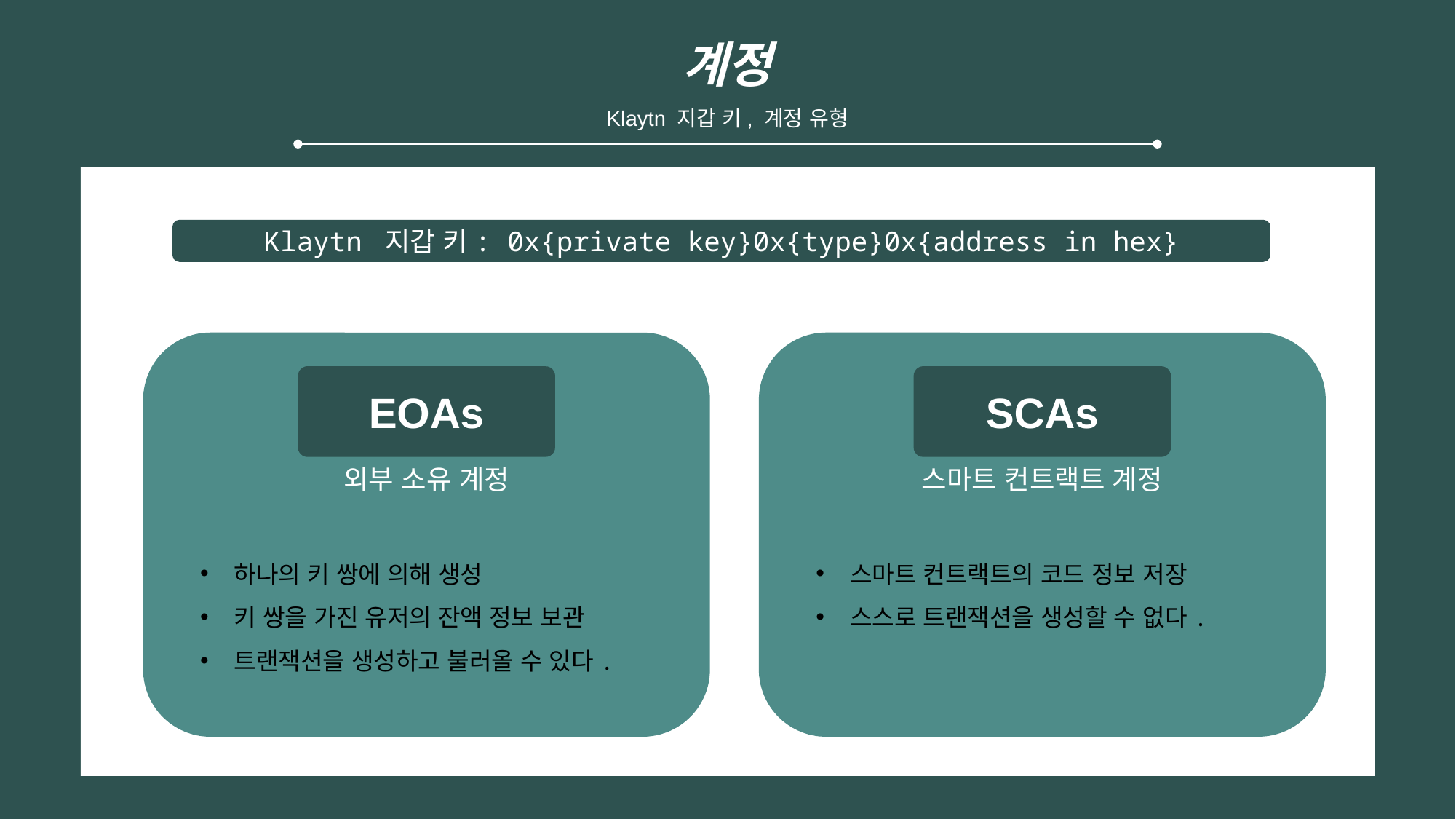

계정
Klaytn 지갑 키, 계정 유형

Klaytn 지갑 키: 0x{private key}0x{type}0x{address in hex}

EOAs
SCAs
외부 소유 계정
스마트 컨트랙트 계정
하나의 키 쌍에 의해 생성
키 쌍을 가진 유저의 잔액 정보 보관
트랜잭션을 생성하고 불러올 수 있다.

스마트 컨트랙트의 코드 정보 저장
스스로 트랜잭션을 생성할 수 없다.